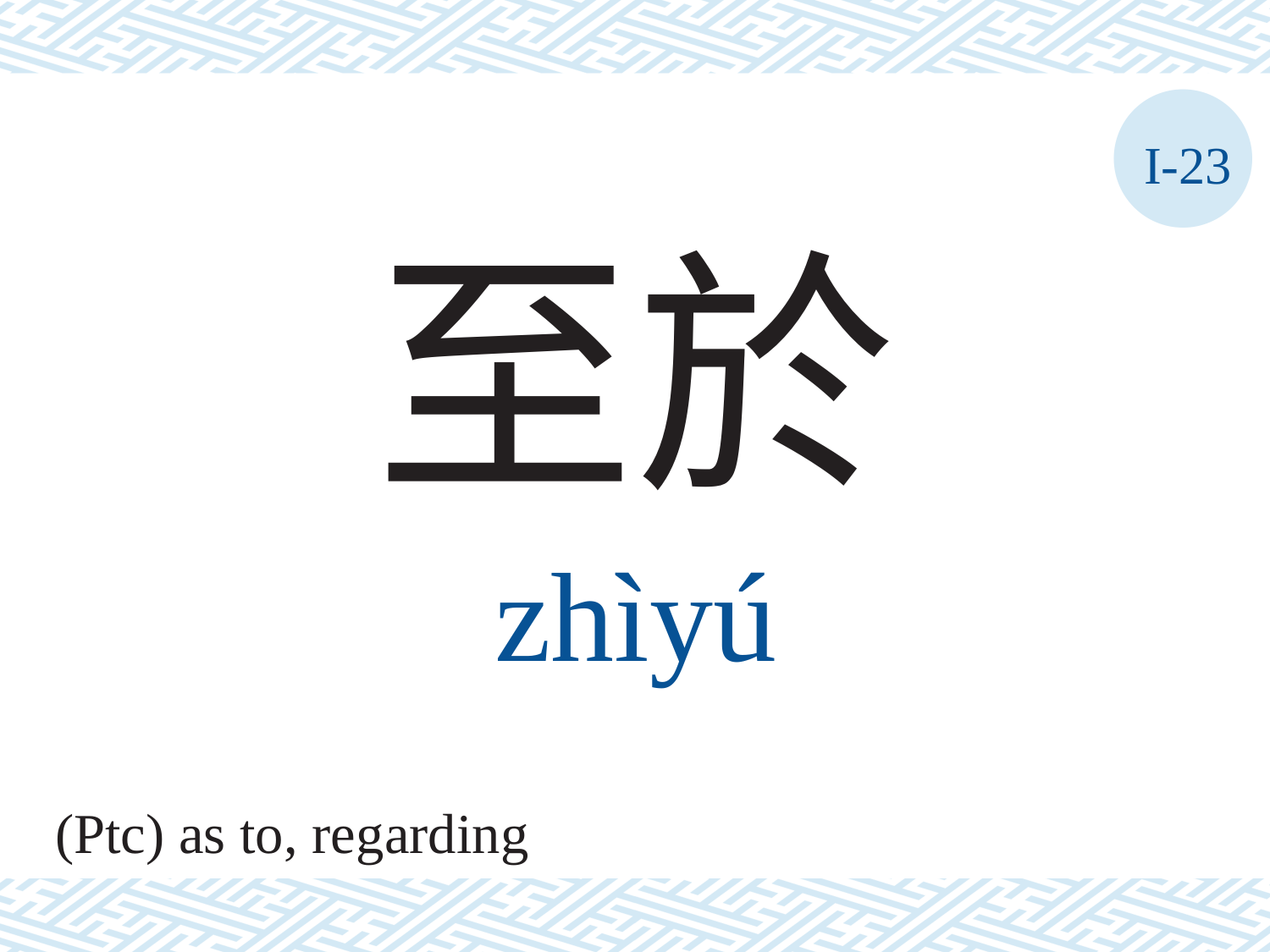

I-23
至於
zhìyú
(Ptc) as to, regarding